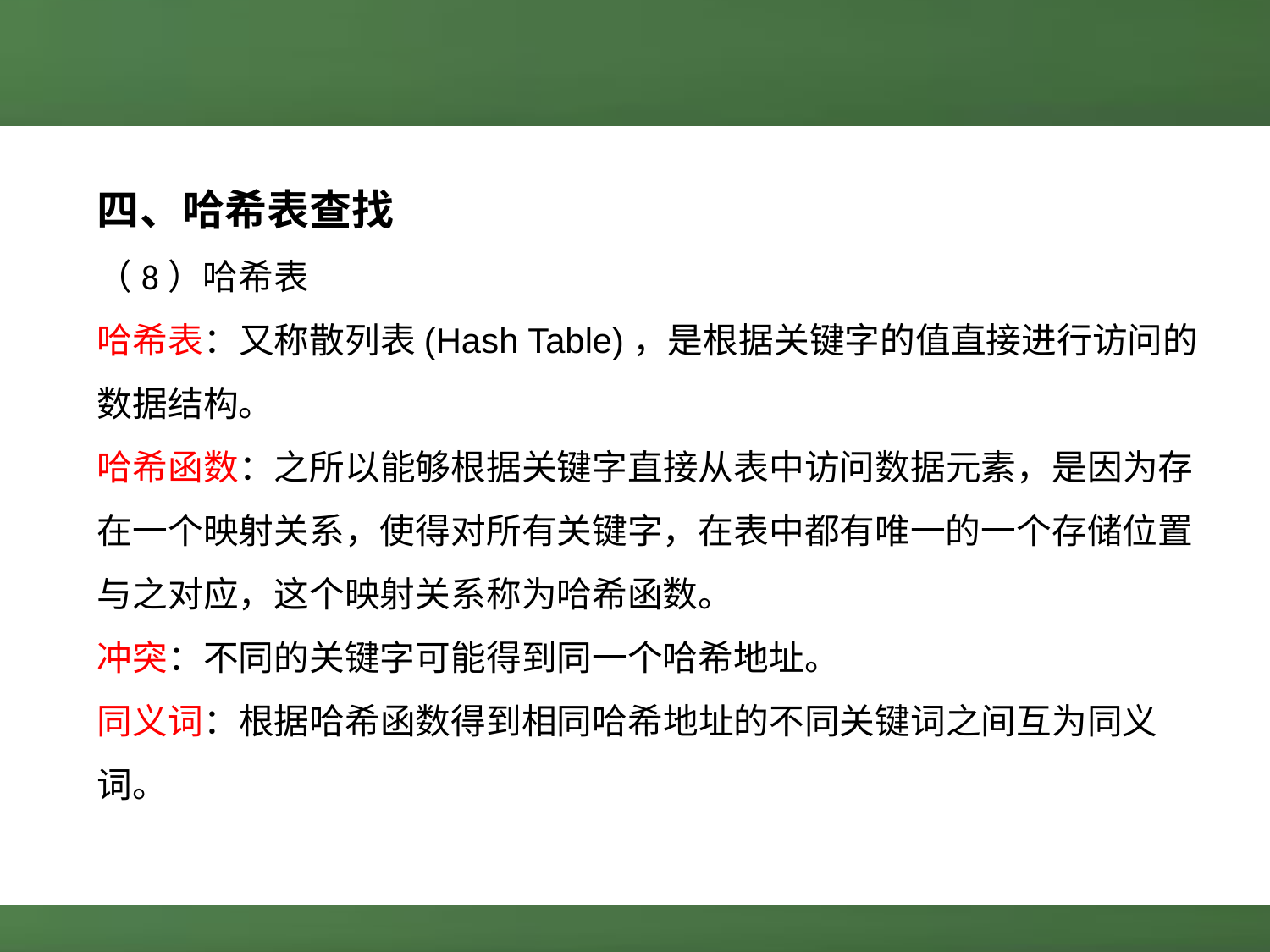

四、哈希表查找
（8）哈希表
哈希表：又称散列表(Hash Table)，是根据关键字的值直接进行访问的数据结构。
哈希函数：之所以能够根据关键字直接从表中访问数据元素，是因为存在一个映射关系，使得对所有关键字，在表中都有唯一的一个存储位置与之对应，这个映射关系称为哈希函数。
冲突：不同的关键字可能得到同一个哈希地址。
同义词：根据哈希函数得到相同哈希地址的不同关键词之间互为同义词。